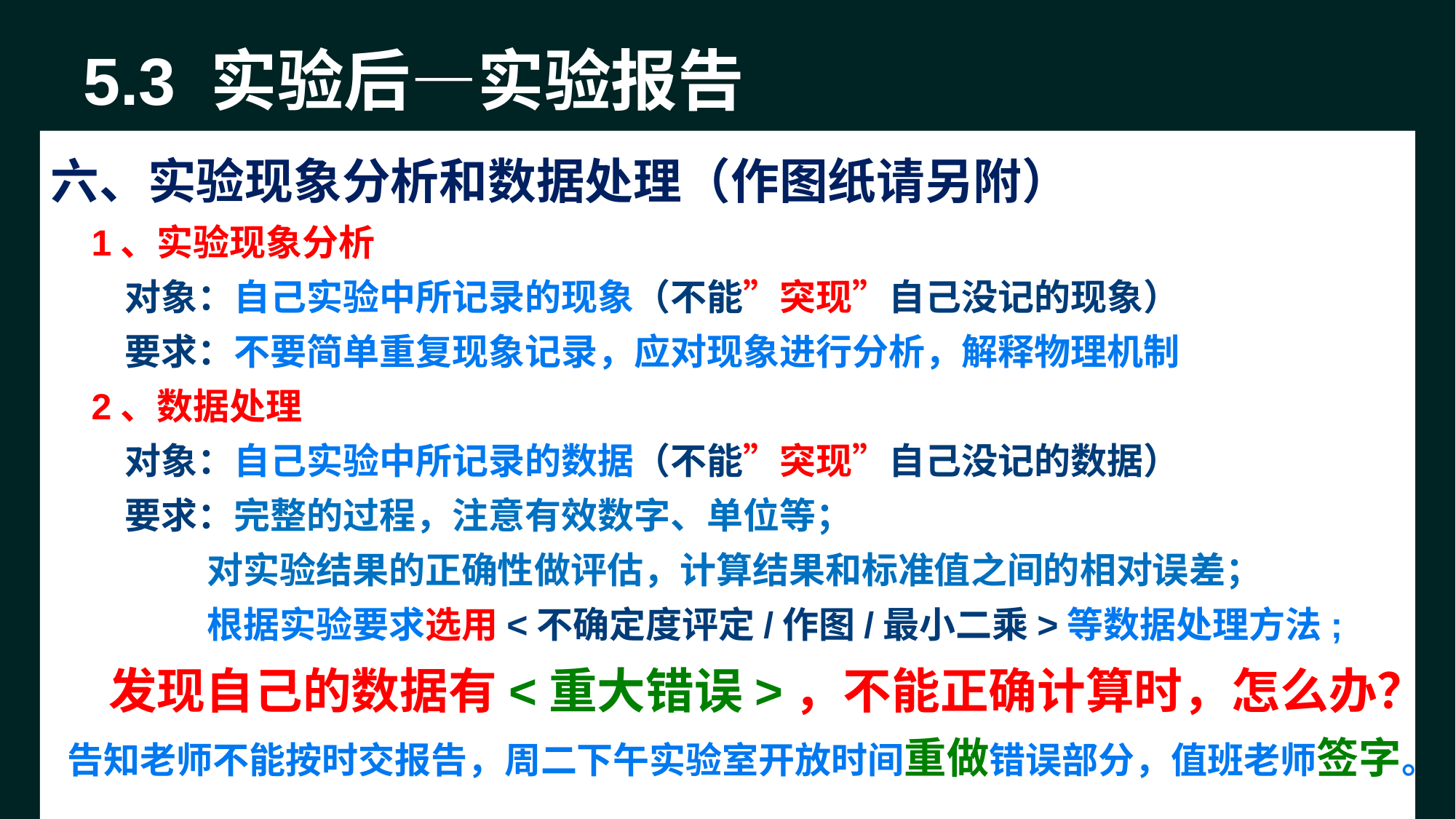

5.3 实验后—实验报告
六、实验现象分析和数据处理（作图纸请另附）
    1、实验现象分析
        对象：自己实验中所记录的现象（不能”突现”自己没记的现象）
        要求：不要简单重复现象记录，应对现象进行分析，解释物理机制
    2、数据处理
        对象：自己实验中所记录的数据（不能”突现”自己没记的数据）
        要求：完整的过程，注意有效数字、单位等；
                  对实验结果的正确性做评估，计算结果和标准值之间的相对误差；
                  根据实验要求选用<不确定度评定/作图/最小二乘>等数据处理方法;
      发现自己的数据有<重大错误>，不能正确计算时，怎么办？
 告知老师不能按时交报告，周二下午实验室开放时间重做错误部分，值班老师签字。